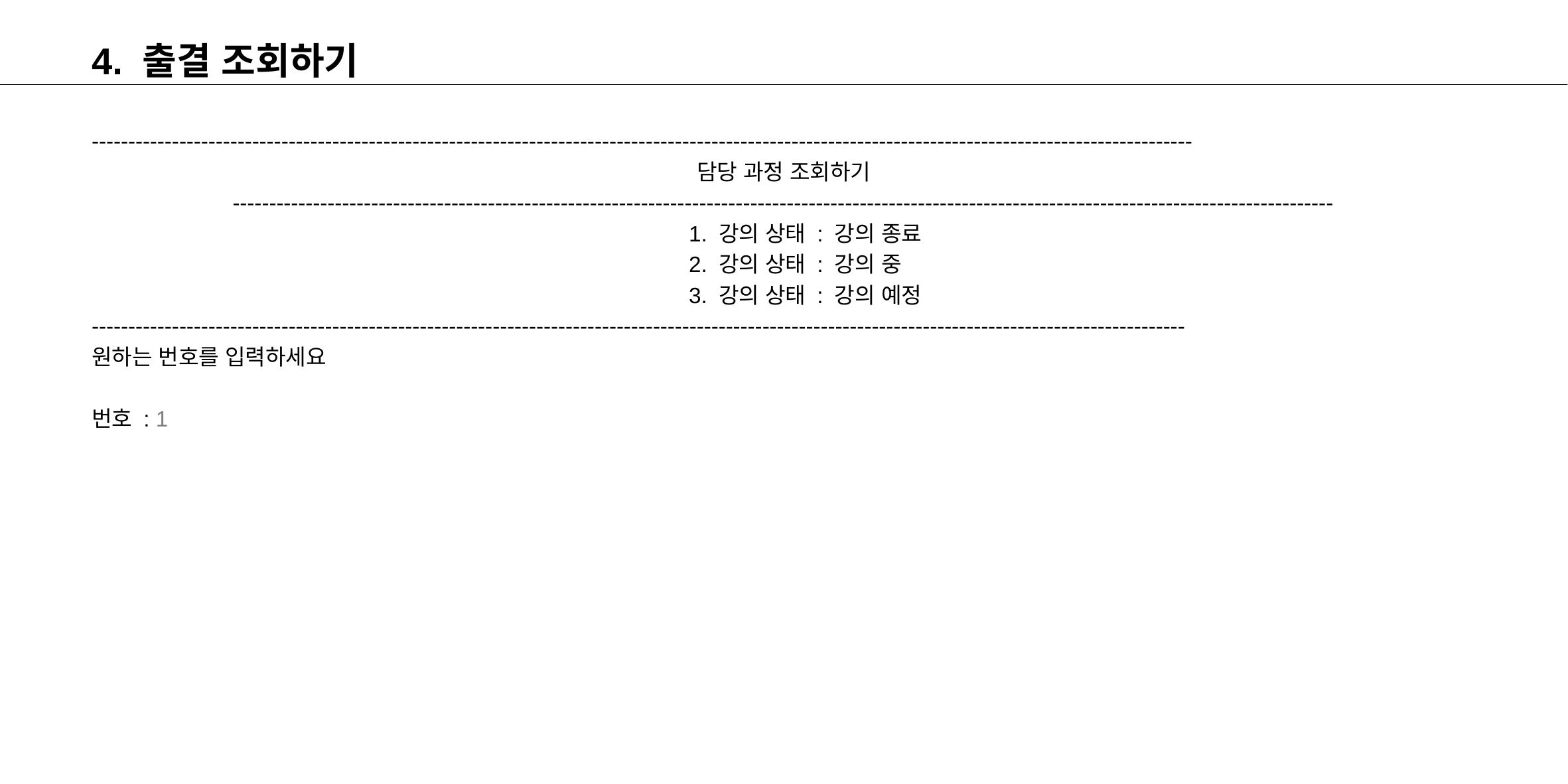

# 4. 출결 조회하기
-------------------------------------------------------------------------------------------------------------------------------------------------------
담당 과정 조회하기
-------------------------------------------------------------------------------------------------------------------------------------------------------
						1. 강의 상태 : 강의 종료
						2. 강의 상태 : 강의 중
						3. 강의 상태 : 강의 예정
------------------------------------------------------------------------------------------------------------------------------------------------------
원하는 번호를 입력하세요

번호 : 1